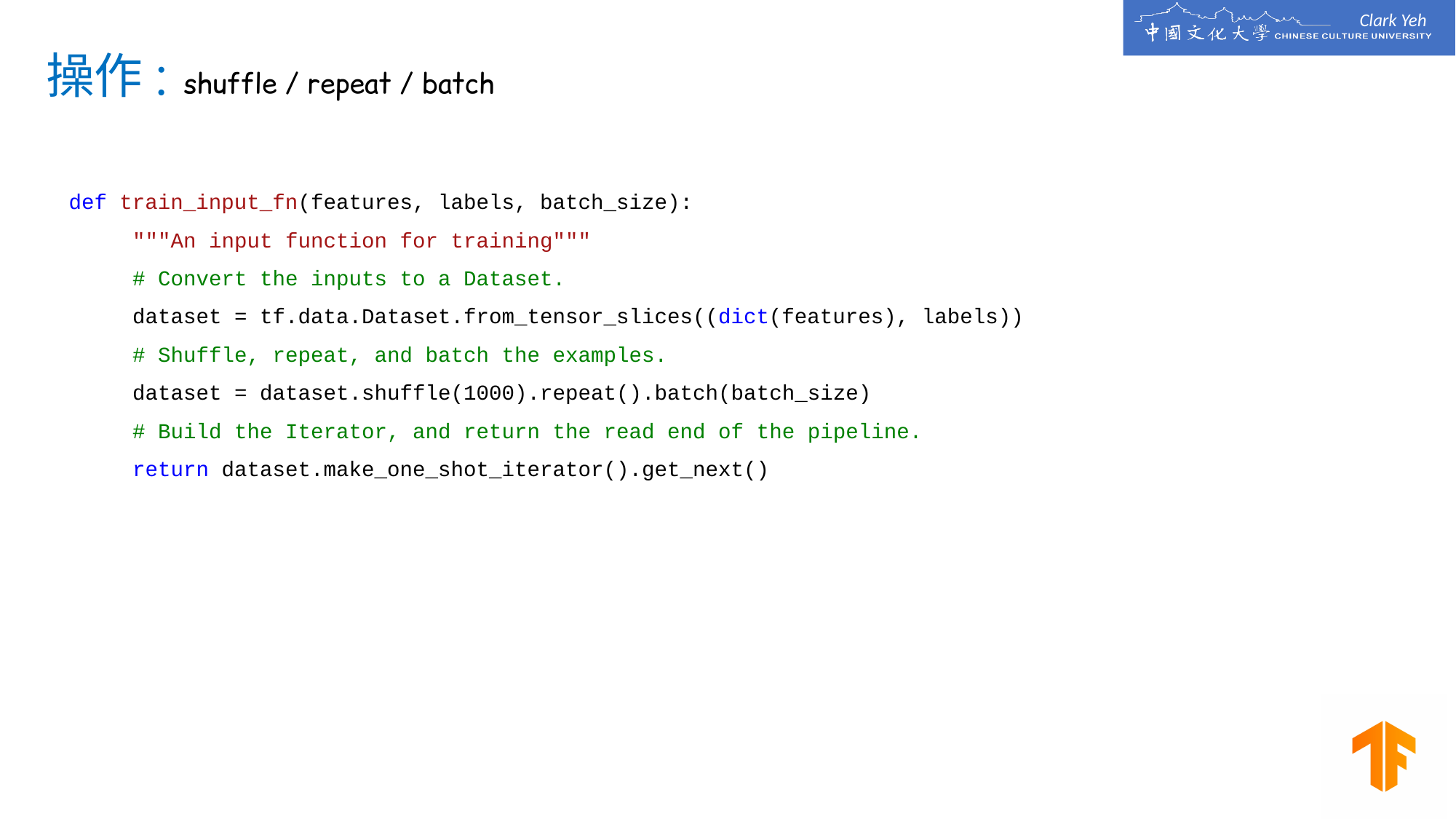

操作: shuffle / repeat / batch
def train_input_fn(features, labels, batch_size):
     """An input function for training"""
     # Convert the inputs to a Dataset.
     dataset = tf.data.Dataset.from_tensor_slices((dict(features), labels))
     # Shuffle, repeat, and batch the examples.
     dataset = dataset.shuffle(1000).repeat().batch(batch_size)
     # Build the Iterator, and return the read end of the pipeline.
     return dataset.make_one_shot_iterator().get_next()